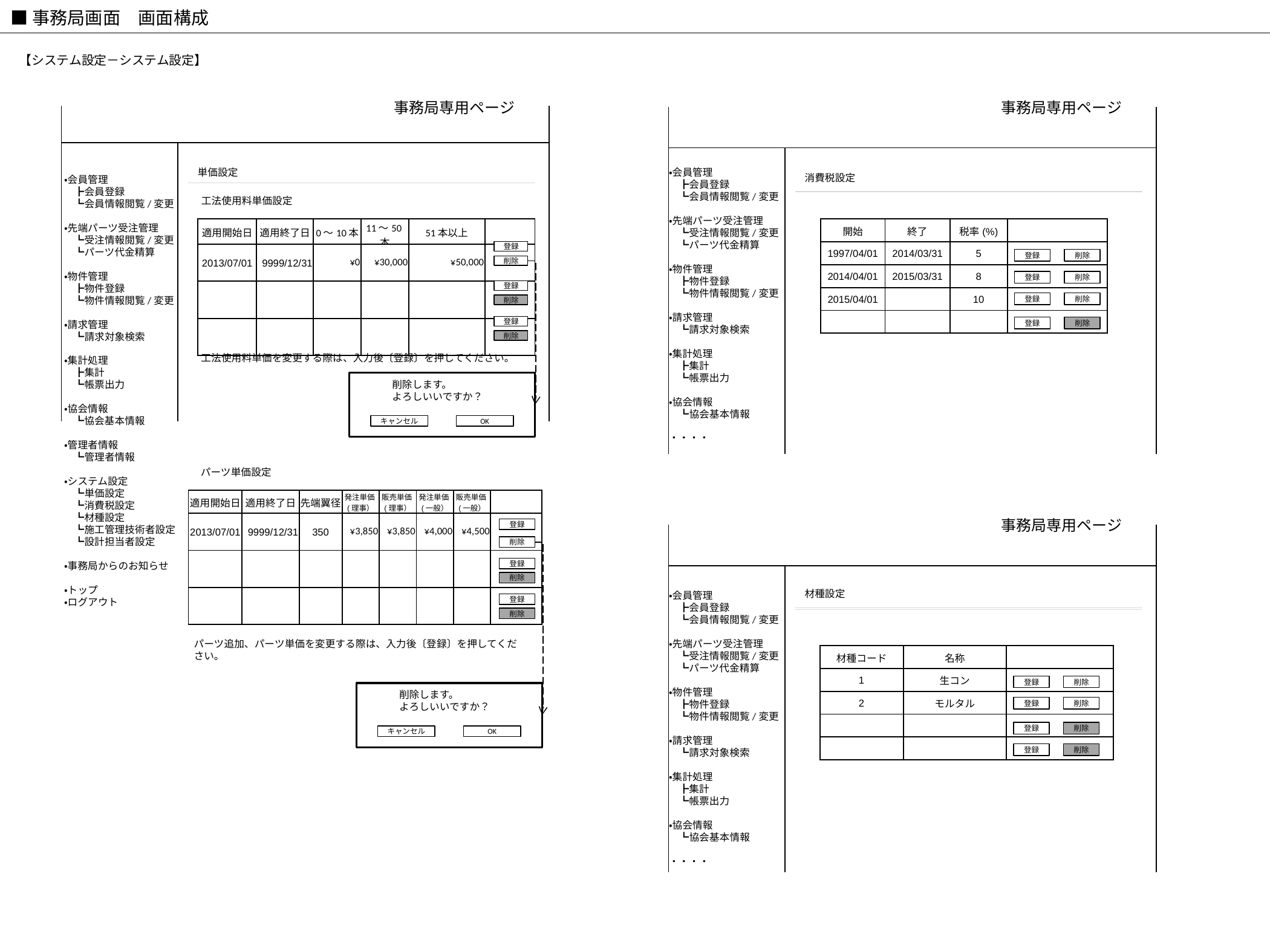

■事務局画面　画面構成
【システム設定－システム設定】
事務局専用ページ
事務局専用ページ
・会員管理
　┣会員登録
　┗会員情報閲覧/変更

・先端パーツ受注管理
　┗受注情報閲覧/変更
　┗パーツ代金精算

・物件管理
　┣物件登録
　┗物件情報閲覧/変更

・請求管理
　┗請求対象検索

・集計処理
　┣集計
　┗帳票出力

・協会情報
　┗協会基本情報

・・・・
単価設定
消費税設定
・会員管理
　┣会員登録
　┗会員情報閲覧/変更

・先端パーツ受注管理
　┗受注情報閲覧/変更
　┗パーツ代金精算

・物件管理
　┣物件登録
　┗物件情報閲覧/変更

・請求管理
　┗請求対象検索

・集計処理
　┣集計
　┗帳票出力

・協会情報
　┗協会基本情報

・管理者情報
　┗管理者情報

・システム設定
　┗単価設定
　┗消費税設定
　┗材種設定
　┗施工管理技術者設定
　┗設計担当者設定

・事務局からのお知らせ

・トップ
・ログアウト
工法使用料単価設定
| 開始 | 終了 | 税率(%) |  |
| --- | --- | --- | --- |
| 1997/04/01 | 2014/03/31 | 5 |  |
| 2014/04/01 | 2015/03/31 | 8 |  |
| 2015/04/01 |  | 10 |  |
|  |  |  |  |
| 適用開始日 | 適用終了日 | 0～10本 | 11～50本 | 51本以上 |  |
| --- | --- | --- | --- | --- | --- |
| 2013/07/01 | 9999/12/31 | ¥0 | ¥30,000 | ¥50,000 |  |
|  |  |  |  |  |  |
|  |  |  |  |  |  |
登録
登録
削除
削除
登録
削除
登録
登録
削除
削除
登録
登録
削除
削除
工法使用料単価を変更する際は、入力後〔登録〕を押してください。

削除します。
よろしいいですか？
キャンセル
OK
パーツ単価設定
| 適用開始日 | 適用終了日 | 先端翼径 | 発注単価(理事） | 販売単価(理事） | 発注単価(一般） | 販売単価(一般） |  |
| --- | --- | --- | --- | --- | --- | --- | --- |
| 2013/07/01 | 9999/12/31 | 350 | ¥3,850 | ¥3,850 | ¥4,000 | ¥4,500 |  |
|  |  |  |  |  |  |  |  |
|  |  |  |  |  |  |  |  |
事務局専用ページ
登録
削除
登録
削除
材種設定
・会員管理
　┣会員登録
　┗会員情報閲覧/変更

・先端パーツ受注管理
　┗受注情報閲覧/変更
　┗パーツ代金精算

・物件管理
　┣物件登録
　┗物件情報閲覧/変更

・請求管理
　┗請求対象検索

・集計処理
　┣集計
　┗帳票出力

・協会情報
　┗協会基本情報

・・・・
登録
削除
パーツ追加、パーツ単価を変更する際は、入力後〔登録〕を押してください。
| 材種コード | 名称 |  |
| --- | --- | --- |
| 1 | 生コン |  |
| 2 | モルタル |  |
|  |  |  |
|  |  |  |
登録
削除

削除します。
よろしいいですか？
登録
削除
登録
削除
キャンセル
OK
登録
削除